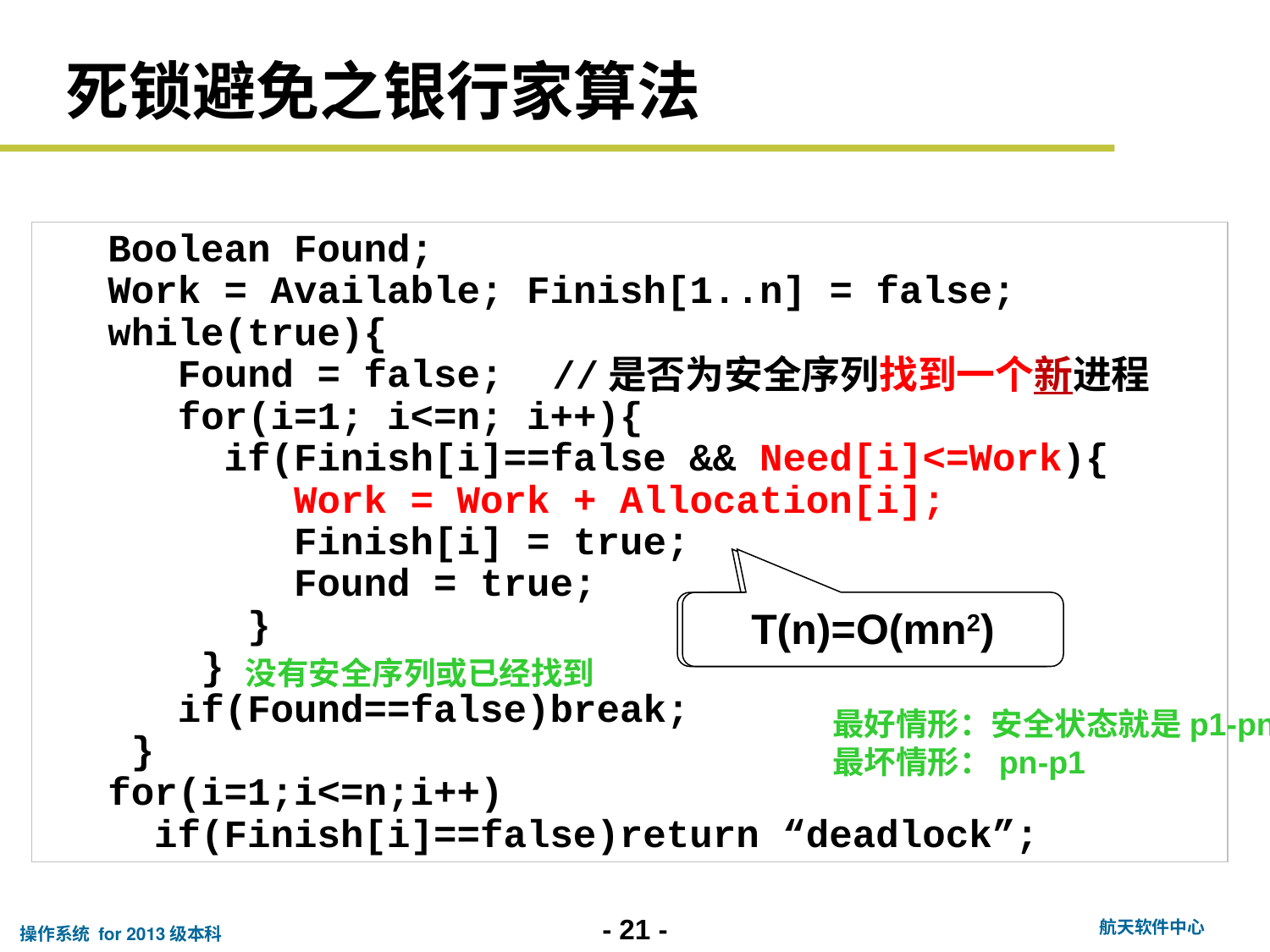

# 死锁避免之银行家算法
Boolean Found;
Work = Available; Finish[1..n] = false;
while(true){
   Found = false;
   for(i=1; i<=n; i++){
     if(Finish[i]==false && Need[i]<=Work){
        Work = Work + Allocation[i];
        Finish[i] = true;
        Found = true;
      }
    }
   if(Found==false)break;
 }
for(i=1;i<=n;i++)
  if(Finish[i]==false)return “deadlock”;
//是否为安全序列找到一个新进程
T(n)=O(?)
T(n)=O(mn2)
没有安全序列或已经找到
最好情形：安全状态就是p1-pn
最坏情形：pn-p1